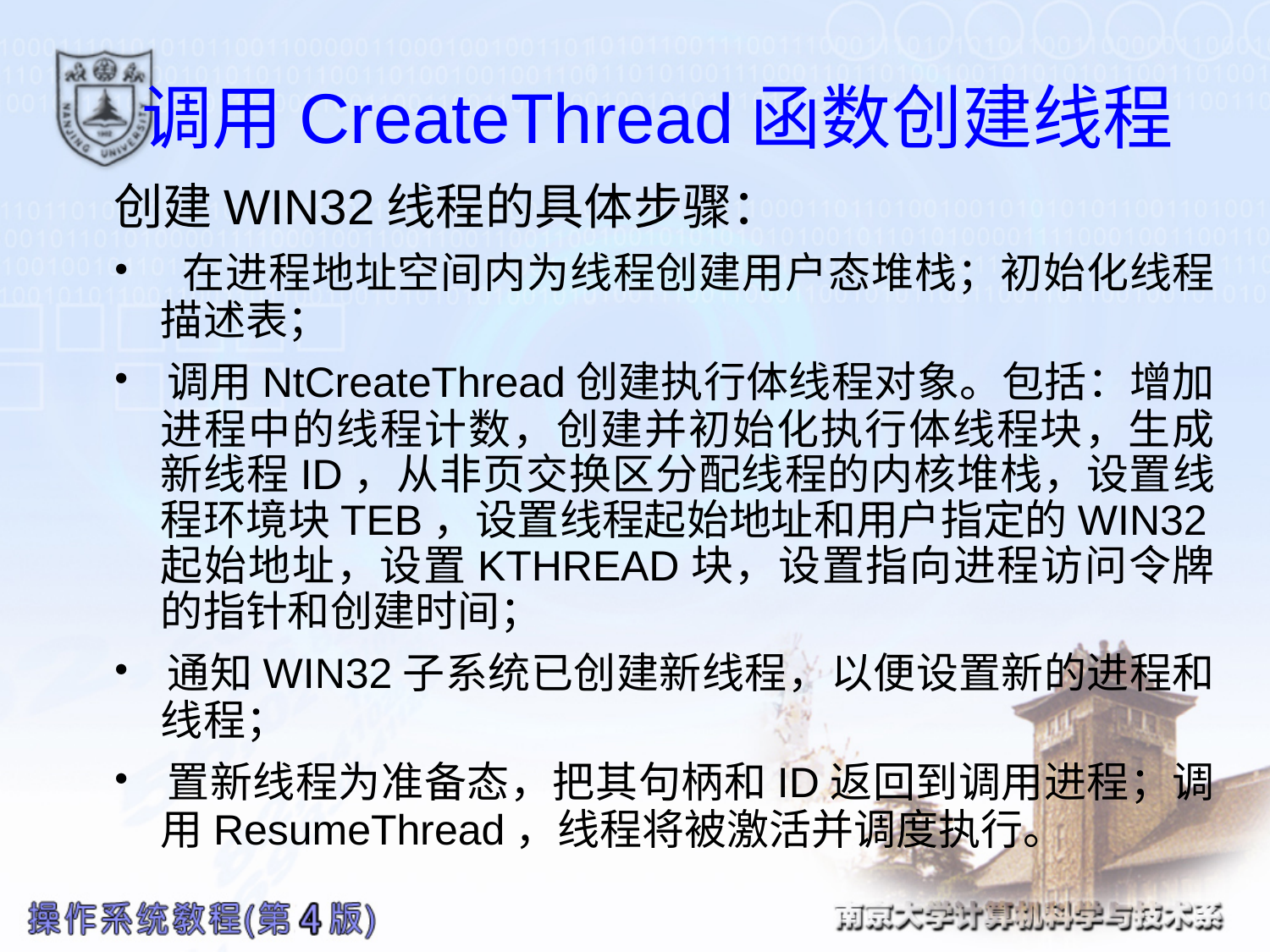

# 调用CreateThread函数创建线程
 创建WIN32线程的具体步骤：
•  在进程地址空间内为线程创建用户态堆栈；初始化线程描述表；
• 调用NtCreateThread创建执行体线程对象。包括：增加进程中的线程计数，创建并初始化执行体线程块，生成新线程ID，从非页交换区分配线程的内核堆栈，设置线程环境块TEB，设置线程起始地址和用户指定的WIN32起始地址，设置KTHREAD块，设置指向进程访问令牌的指针和创建时间；
• 通知WIN32子系统已创建新线程，以便设置新的进程和线程；
• 置新线程为准备态，把其句柄和ID返回到调用进程；调用ResumeThread，线程将被激活并调度执行。